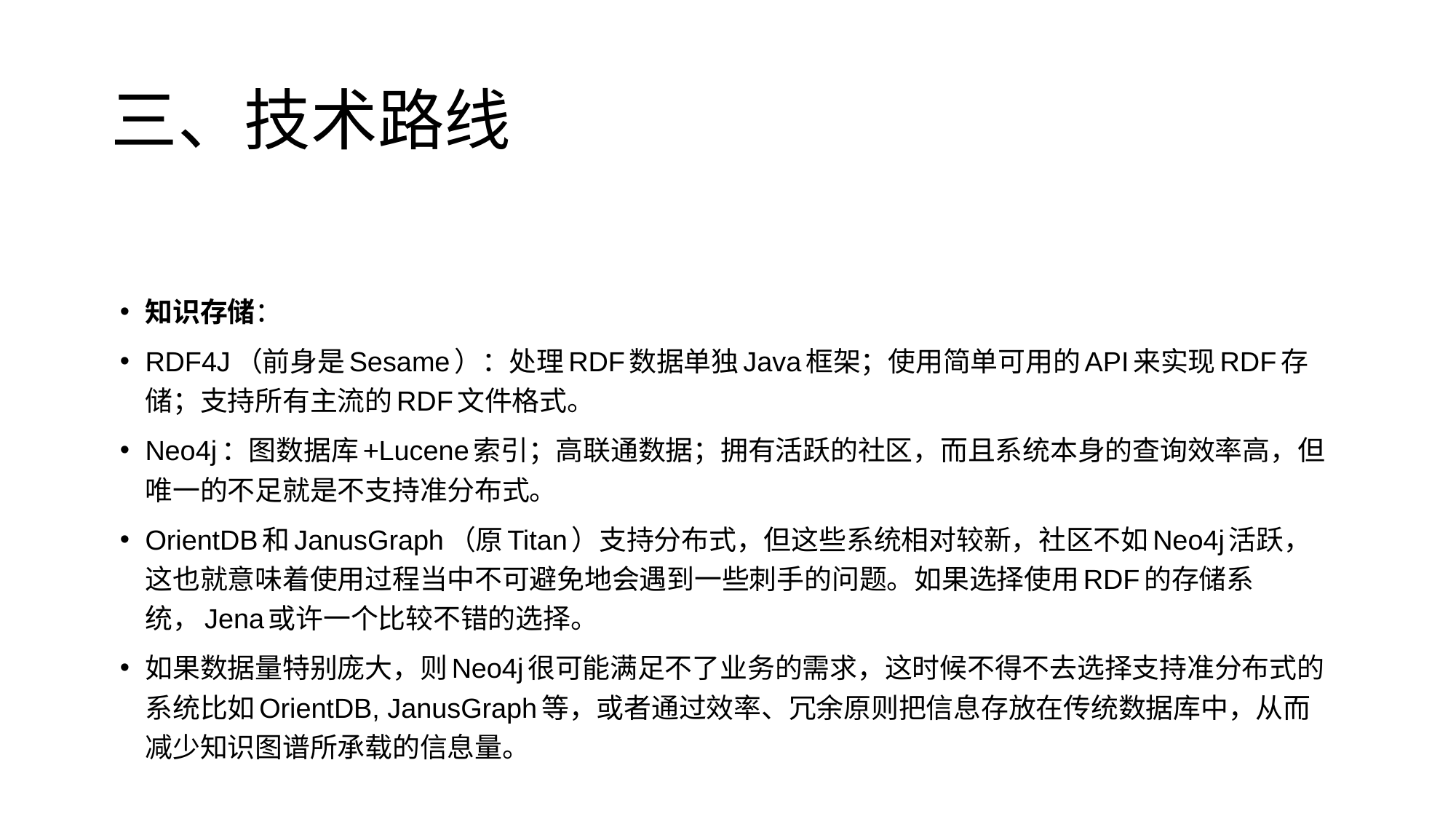

# 三、技术路线
知识存储：
RDF4J（前身是Sesame）：处理RDF数据单独Java框架；使用简单可用的API来实现RDF存储；支持所有主流的RDF文件格式。
Neo4j：图数据库+Lucene索引；高联通数据；拥有活跃的社区，而且系统本身的查询效率高，但唯一的不足就是不支持准分布式。
OrientDB和JanusGraph（原Titan）支持分布式，但这些系统相对较新，社区不如Neo4j活跃，这也就意味着使用过程当中不可避免地会遇到一些刺手的问题。如果选择使用RDF的存储系统，Jena或许一个比较不错的选择。
如果数据量特别庞大，则Neo4j很可能满足不了业务的需求，这时候不得不去选择支持准分布式的系统比如OrientDB, JanusGraph等，或者通过效率、冗余原则把信息存放在传统数据库中，从而减少知识图谱所承载的信息量。